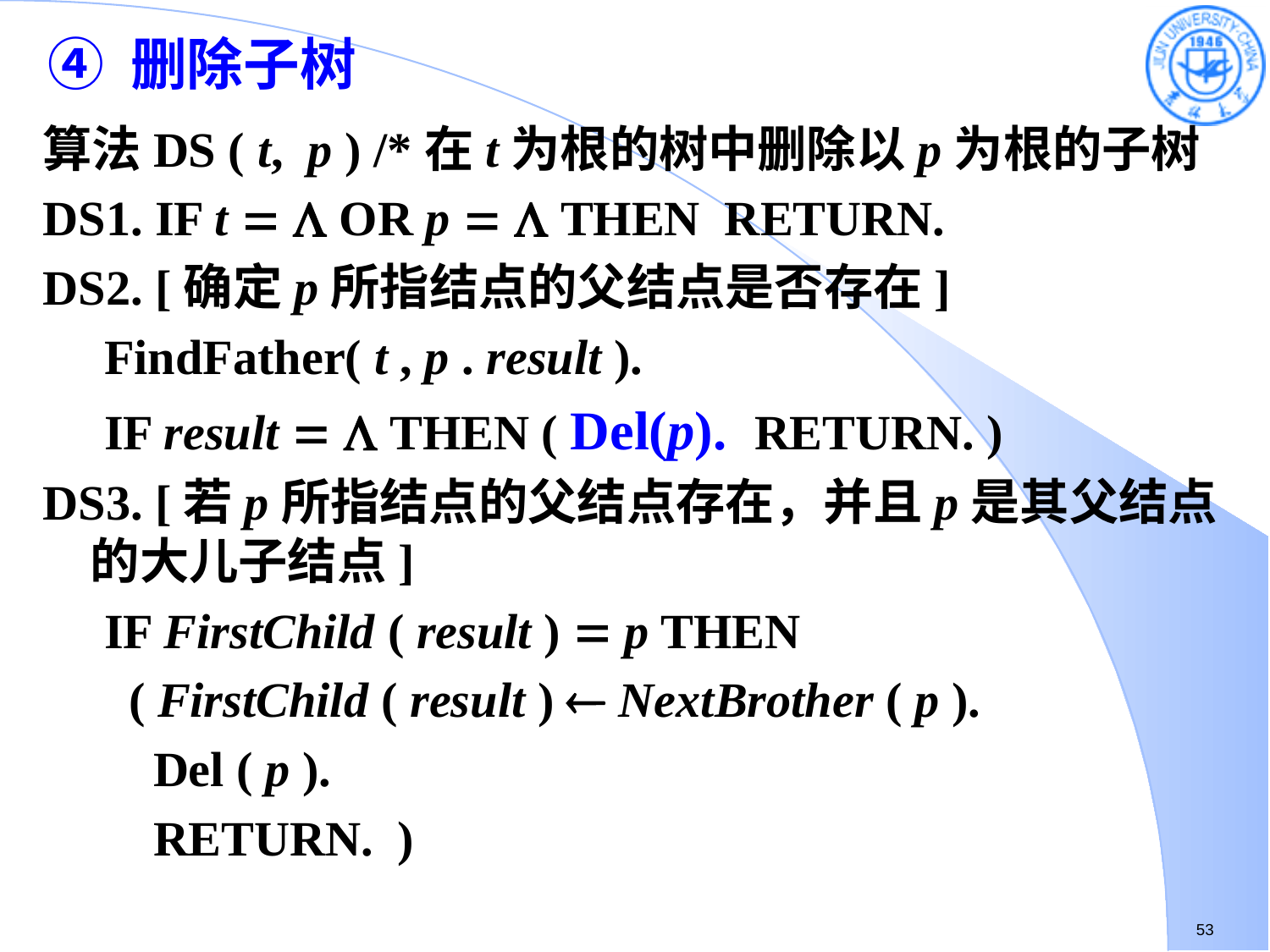

# ④ 删除子树
算法DS ( t,  p ) /*在t为根的树中删除以p为根的子树
DS1. IF t = Λ OR p = Λ THEN  RETURN.
DS2. [确定p所指结点的父结点是否存在]
     FindFather( t , p . result ).
     IF result = Λ THEN ( Del(p).  RETURN. )
DS3. [若p所指结点的父结点存在，并且p是其父结点的大儿子结点]
     IF FirstChild ( result ) = p THEN
       ( FirstChild ( result ) ← NextBrother ( p ).
         Del ( p ).
         RETURN.  )